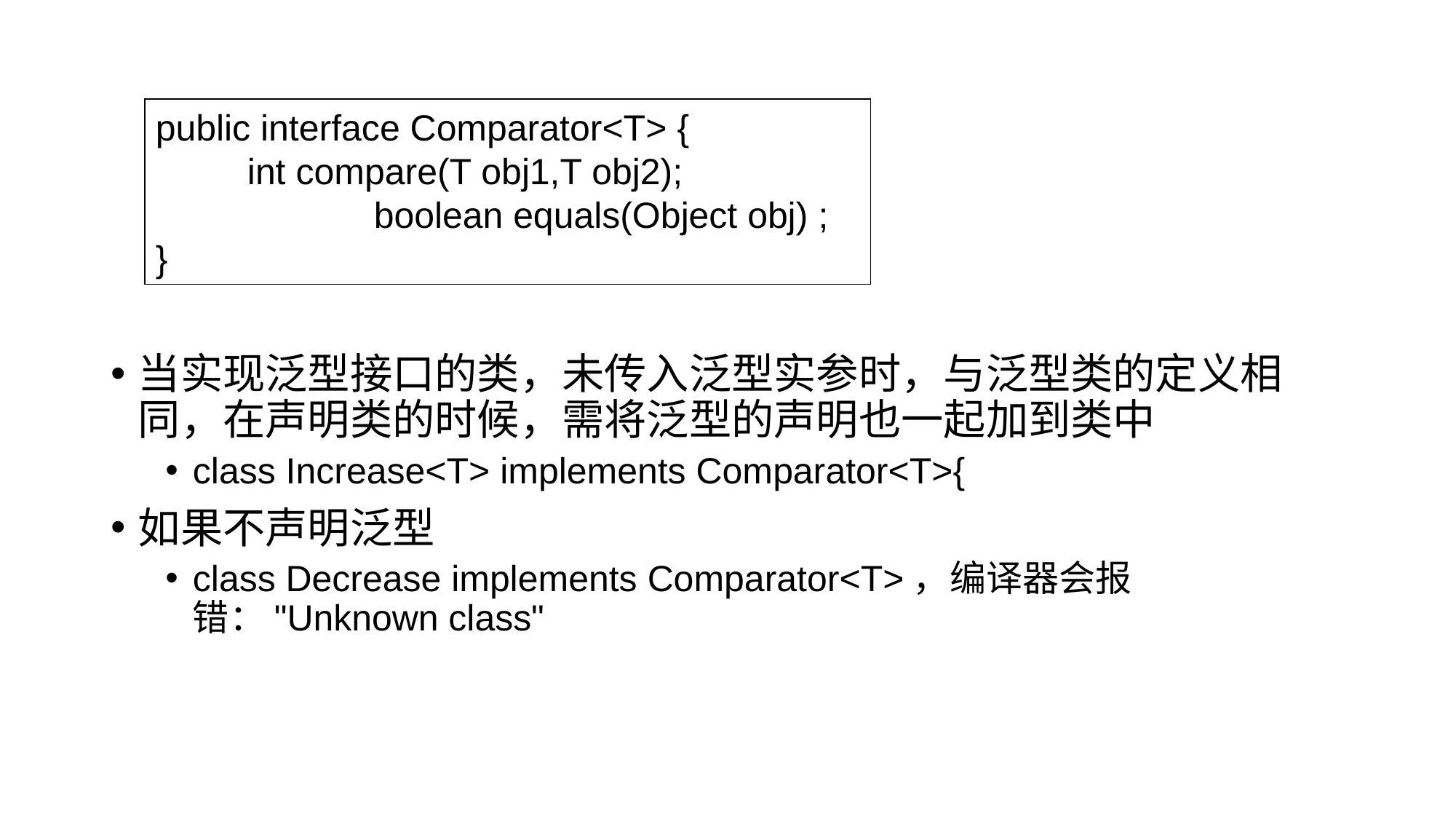

public interface Comparator<T> {
         int compare(T obj1,T obj2);
		boolean equals(Object obj) ;
}
当实现泛型接口的类，未传入泛型实参时，与泛型类的定义相同，在声明类的时候，需将泛型的声明也一起加到类中
class Increase<T> implements Comparator<T>{
如果不声明泛型
class Decrease implements Comparator<T>，编译器会报错："Unknown class"